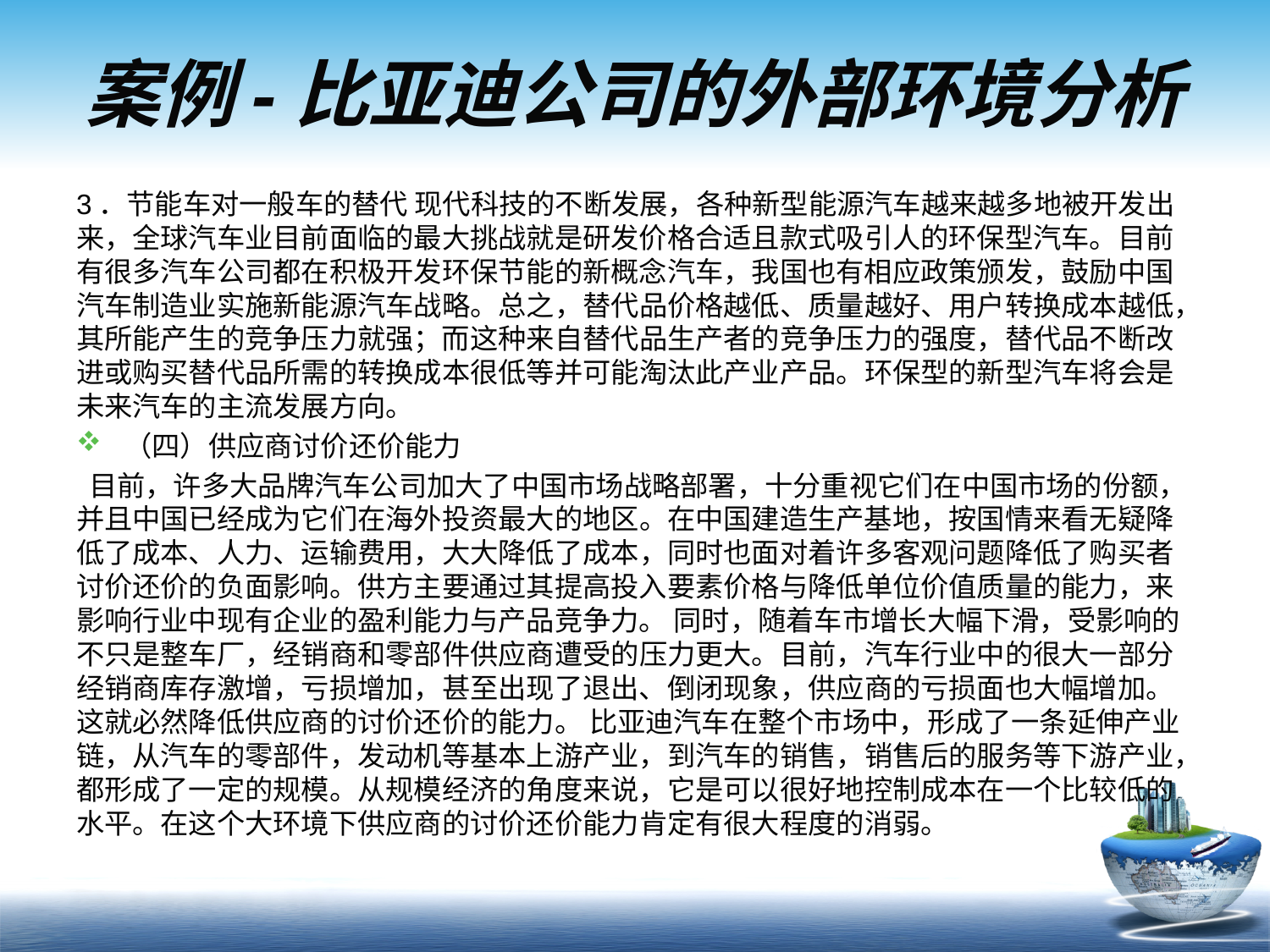

# 案例-比亚迪公司的外部环境分析
3．节能车对一般车的替代 现代科技的不断发展，各种新型能源汽车越来越多地被开发出来，全球汽车业目前面临的最大挑战就是研发价格合适且款式吸引人的环保型汽车。目前有很多汽车公司都在积极开发环保节能的新概念汽车，我国也有相应政策颁发，鼓励中国汽车制造业实施新能源汽车战略。总之，替代品价格越低、质量越好、用户转换成本越低，其所能产生的竞争压力就强；而这种来自替代品生产者的竞争压力的强度，替代品不断改进或购买替代品所需的转换成本很低等并可能淘汰此产业产品。环保型的新型汽车将会是未来汽车的主流发展方向。
（四）供应商讨价还价能力
 目前，许多大品牌汽车公司加大了中国市场战略部署，十分重视它们在中国市场的份额，并且中国已经成为它们在海外投资最大的地区。在中国建造生产基地，按国情来看无疑降低了成本、人力、运输费用，大大降低了成本，同时也面对着许多客观问题降低了购买者讨价还价的负面影响。供方主要通过其提高投入要素价格与降低单位价值质量的能力，来影响行业中现有企业的盈利能力与产品竞争力。 同时，随着车市增长大幅下滑，受影响的不只是整车厂，经销商和零部件供应商遭受的压力更大。目前，汽车行业中的很大一部分经销商库存激增，亏损增加，甚至出现了退出、倒闭现象，供应商的亏损面也大幅增加。这就必然降低供应商的讨价还价的能力。 比亚迪汽车在整个市场中，形成了一条延伸产业链，从汽车的零部件，发动机等基本上游产业，到汽车的销售，销售后的服务等下游产业，都形成了一定的规模。从规模经济的角度来说，它是可以很好地控制成本在一个比较低的水平。在这个大环境下供应商的讨价还价能力肯定有很大程度的消弱。